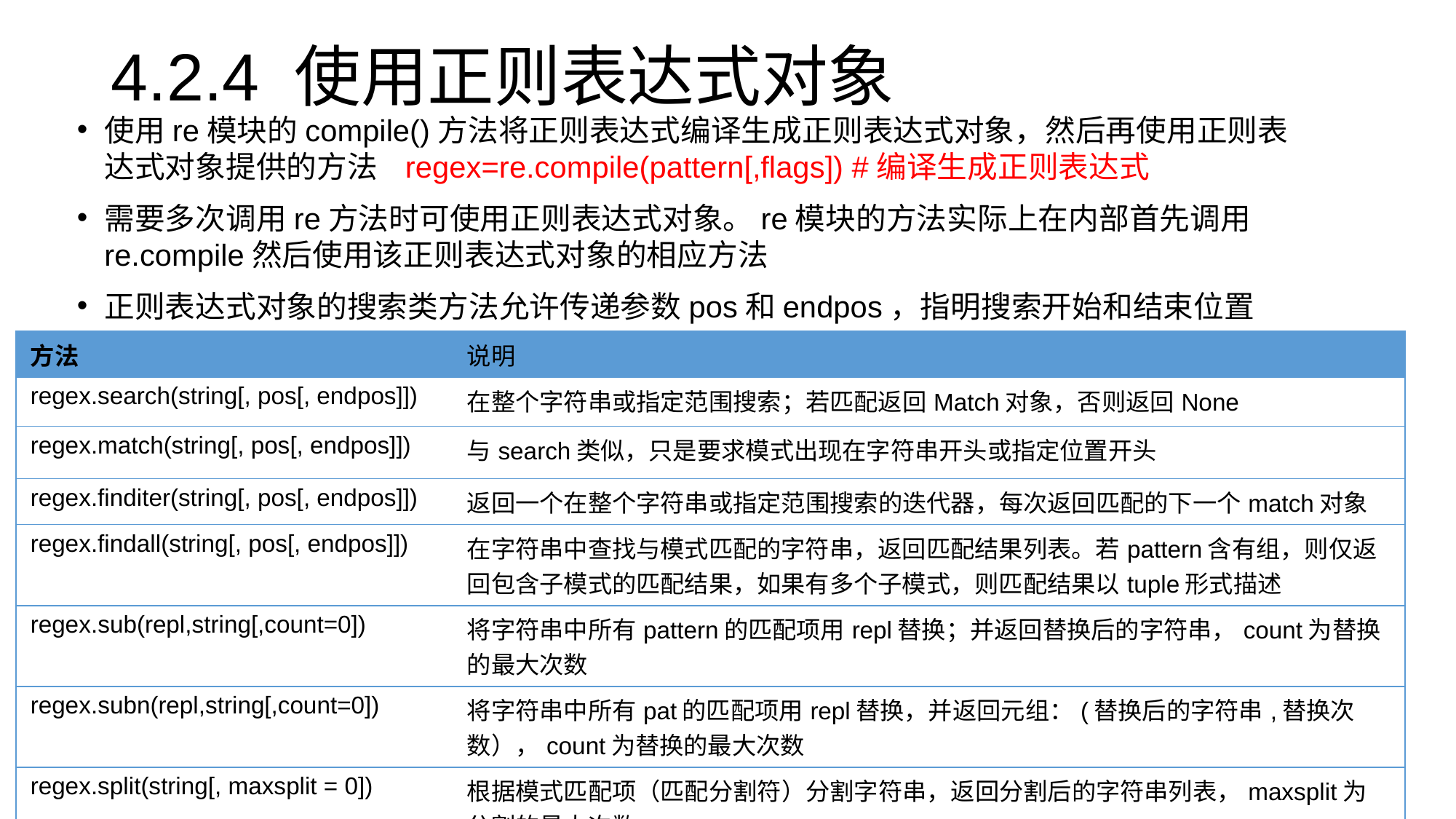

# 4.2.4 使用正则表达式对象
使用re模块的compile()方法将正则表达式编译生成正则表达式对象，然后再使用正则表达式对象提供的方法   regex=re.compile(pattern[,flags]) #编译生成正则表达式
需要多次调用re方法时可使用正则表达式对象。re模块的方法实际上在内部首先调用re.compile然后使用该正则表达式对象的相应方法
正则表达式对象的搜索类方法允许传递参数pos和endpos，指明搜索开始和结束位置
| 方法 | 说明 |
| --- | --- |
| regex.search(string[, pos[, endpos]]) | 在整个字符串或指定范围搜索；若匹配返回Match对象，否则返回None |
| regex.match(string[, pos[, endpos]]) | 与search类似，只是要求模式出现在字符串开头或指定位置开头 |
| regex.finditer(string[, pos[, endpos]]) | 返回一个在整个字符串或指定范围搜索的迭代器，每次返回匹配的下一个match对象 |
| regex.findall(string[, pos[, endpos]]) | 在字符串中查找与模式匹配的字符串，返回匹配结果列表。若pattern含有组，则仅返回包含子模式的匹配结果，如果有多个子模式，则匹配结果以tuple形式描述 |
| regex.sub(repl,string[,count=0]) | 将字符串中所有pattern的匹配项用repl替换；并返回替换后的字符串，count为替换的最大次数 |
| regex.subn(repl,string[,count=0]) | 将字符串中所有pat的匹配项用repl替换，并返回元组：(替换后的字符串,替换次数），count为替换的最大次数 |
| regex.split(string[, maxsplit = 0]) | 根据模式匹配项（匹配分割符）分割字符串，返回分割后的字符串列表，maxsplit为分割的最大次数 |